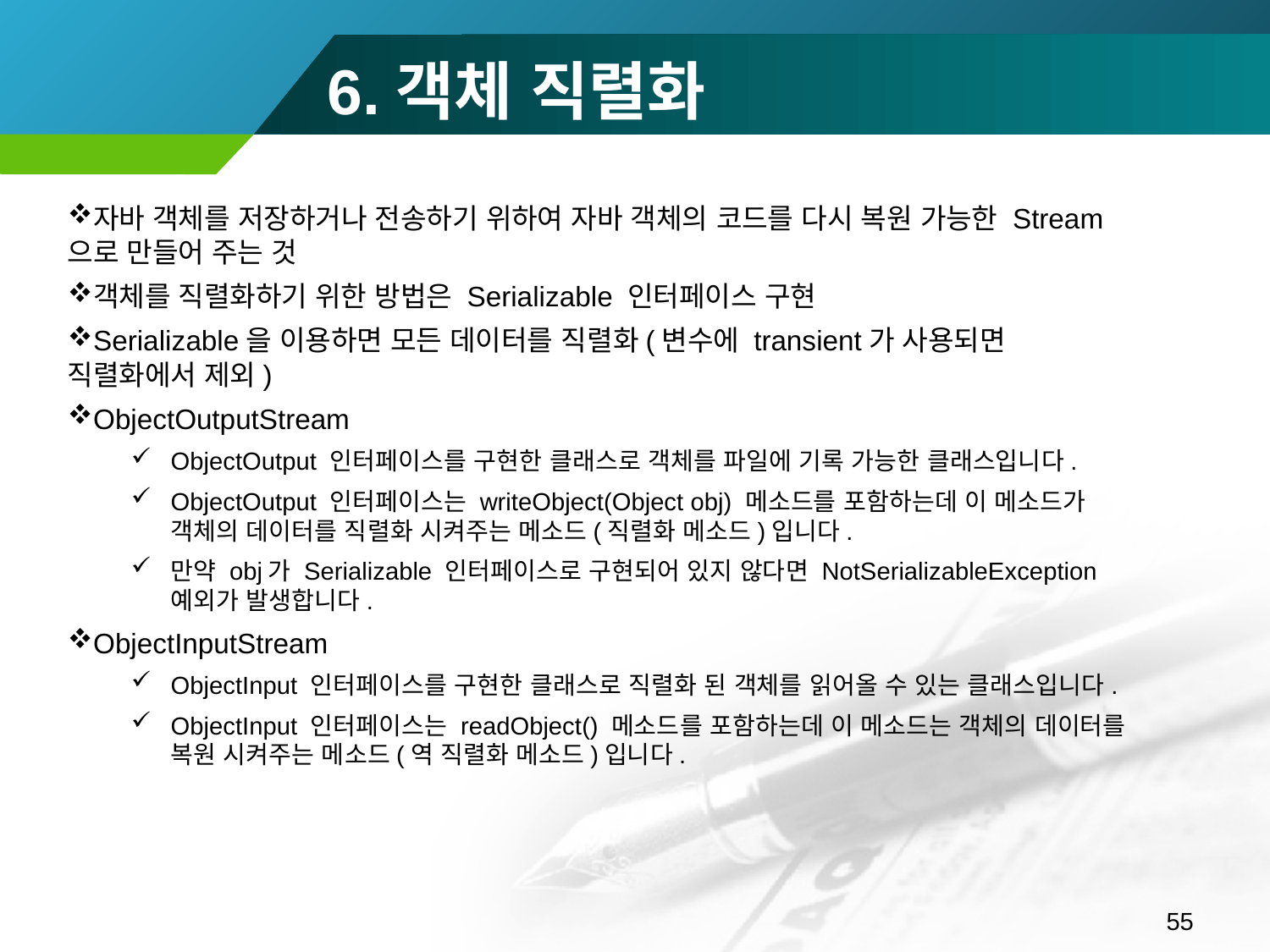

6.객체 직렬화
자바 객체를 저장하거나 전송하기 위하여 자바 객체의 코드를 다시 복원 가능한 Stream으로 만들어 주는 것
객체를 직렬화하기 위한 방법은 Serializable 인터페이스 구현
Serializable을 이용하면 모든 데이터를 직렬화(변수에 transient가 사용되면 직렬화에서 제외)
ObjectOutputStream
ObjectOutput 인터페이스를 구현한 클래스로 객체를 파일에 기록 가능한 클래스입니다.
ObjectOutput 인터페이스는 writeObject(Object obj) 메소드를 포함하는데 이 메소드가 객체의 데이터를 직렬화 시켜주는 메소드(직렬화 메소드)입니다.
만약 obj가 Serializable 인터페이스로 구현되어 있지 않다면 NotSerializableException 예외가 발생합니다.
ObjectInputStream
ObjectInput 인터페이스를 구현한 클래스로 직렬화 된 객체를 읽어올 수 있는 클래스입니다.
ObjectInput 인터페이스는 readObject() 메소드를 포함하는데 이 메소드는 객체의 데이터를 복원 시켜주는 메소드(역 직렬화 메소드)입니다.
55